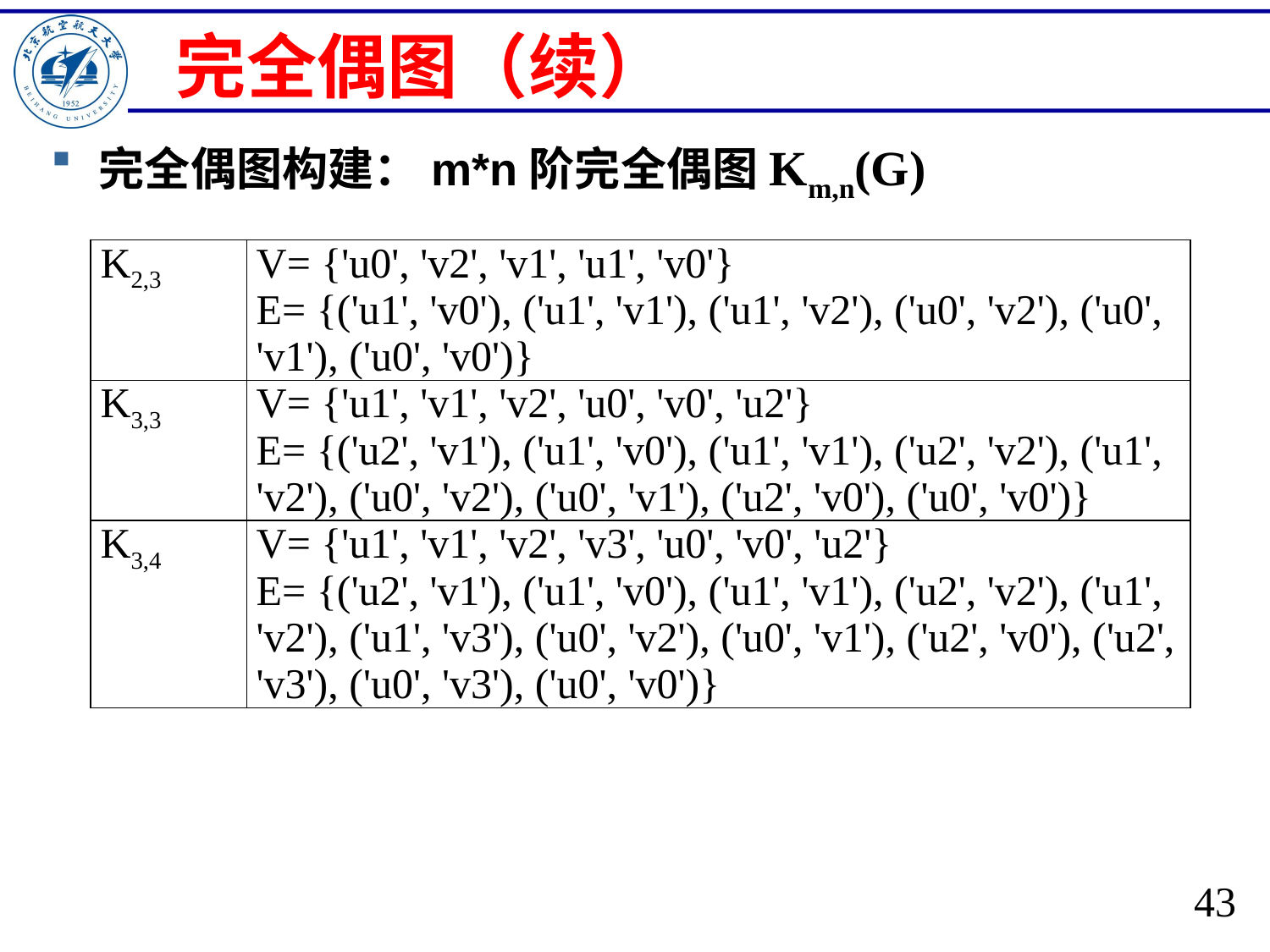

# 完全偶图（续）
完全偶图构建：m*n阶完全偶图Km,n(G)

| K2,3 | V= {'u0', 'v2', 'v1', 'u1', 'v0'} E= {('u1', 'v0'), ('u1', 'v1'), ('u1', 'v2'), ('u0', 'v2'), ('u0', 'v1'), ('u0', 'v0')} |
| --- | --- |
| K3,3 | V= {'u1', 'v1', 'v2', 'u0', 'v0', 'u2'} E= {('u2', 'v1'), ('u1', 'v0'), ('u1', 'v1'), ('u2', 'v2'), ('u1', 'v2'), ('u0', 'v2'), ('u0', 'v1'), ('u2', 'v0'), ('u0', 'v0')} |
| K3,4 | V= {'u1', 'v1', 'v2', 'v3', 'u0', 'v0', 'u2'} E= {('u2', 'v1'), ('u1', 'v0'), ('u1', 'v1'), ('u2', 'v2'), ('u1', 'v2'), ('u1', 'v3'), ('u0', 'v2'), ('u0', 'v1'), ('u2', 'v0'), ('u2', 'v3'), ('u0', 'v3'), ('u0', 'v0')} |